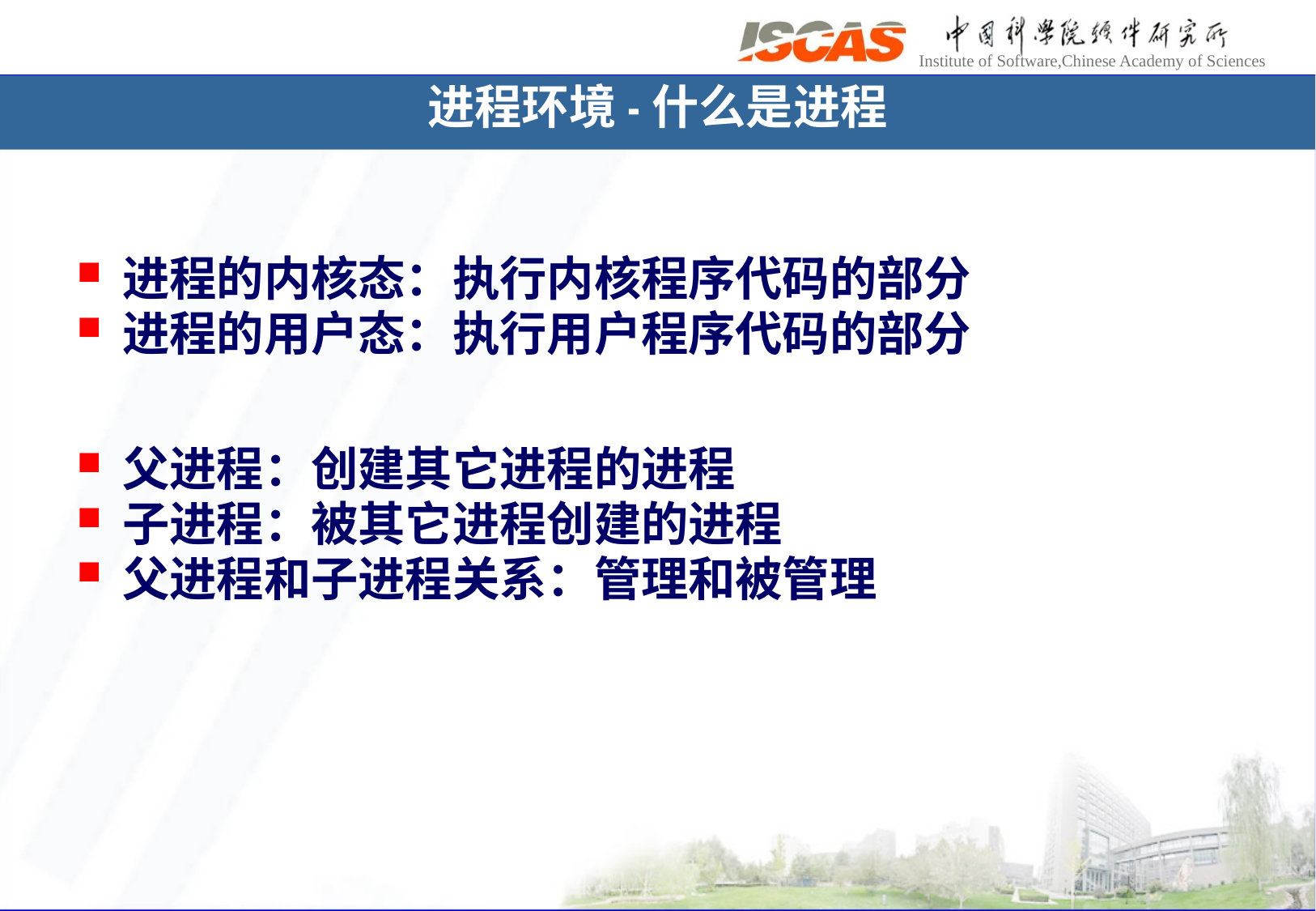

进程环境-什么是进程

进程的内核态：执行内核程序代码的部分
进程的用户态：执行用户程序代码的部分

父进程：创建其它进程的进程
子进程：被其它进程创建的进程
父进程和子进程关系：管理和被管理